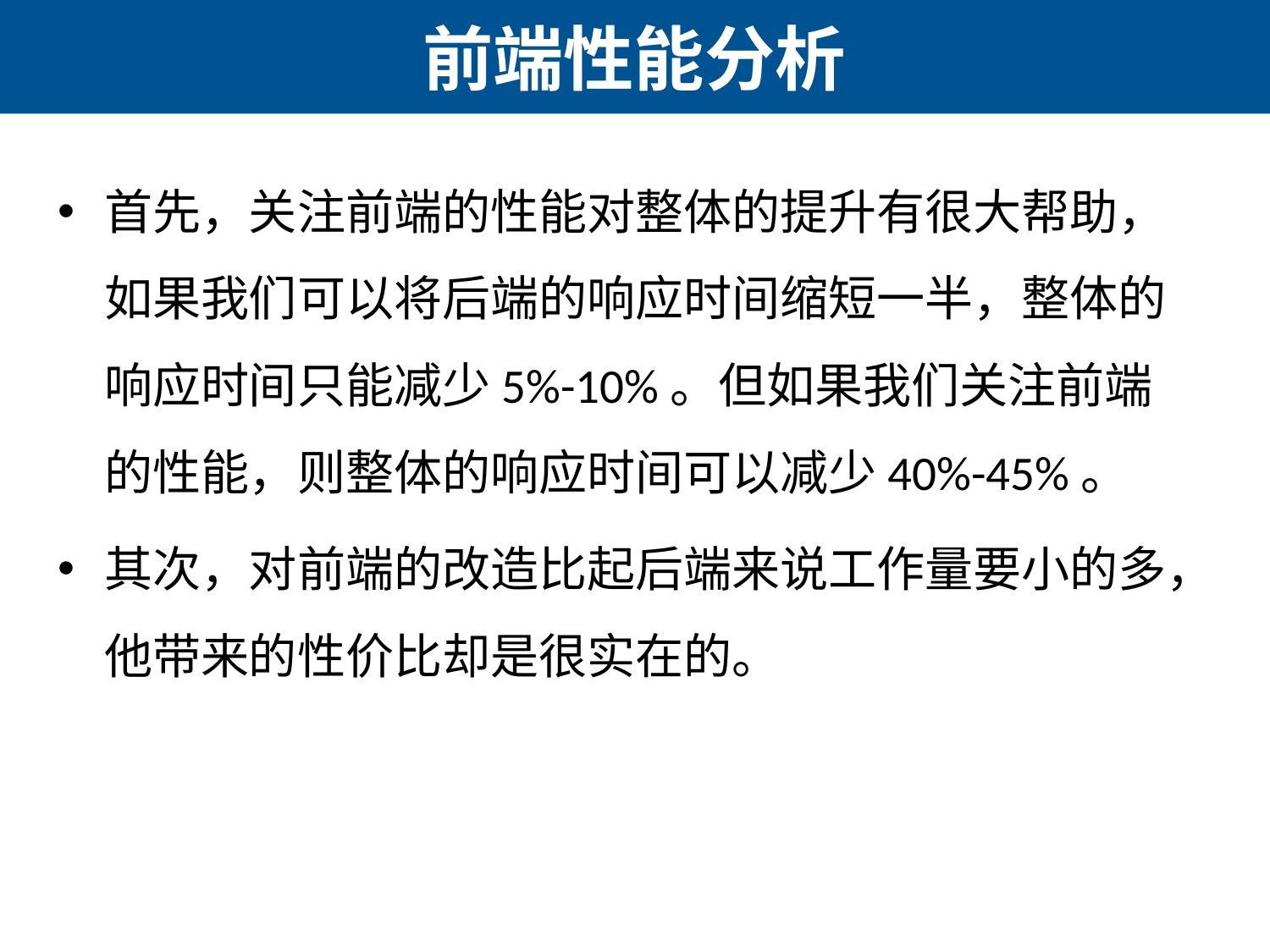

# 前端性能分析
首先，关注前端的性能对整体的提升有很大帮助，如果我们可以将后端的响应时间缩短一半，整体的响应时间只能减少5%-10%。但如果我们关注前端的性能，则整体的响应时间可以减少40%-45%。
其次，对前端的改造比起后端来说工作量要小的多，他带来的性价比却是很实在的。